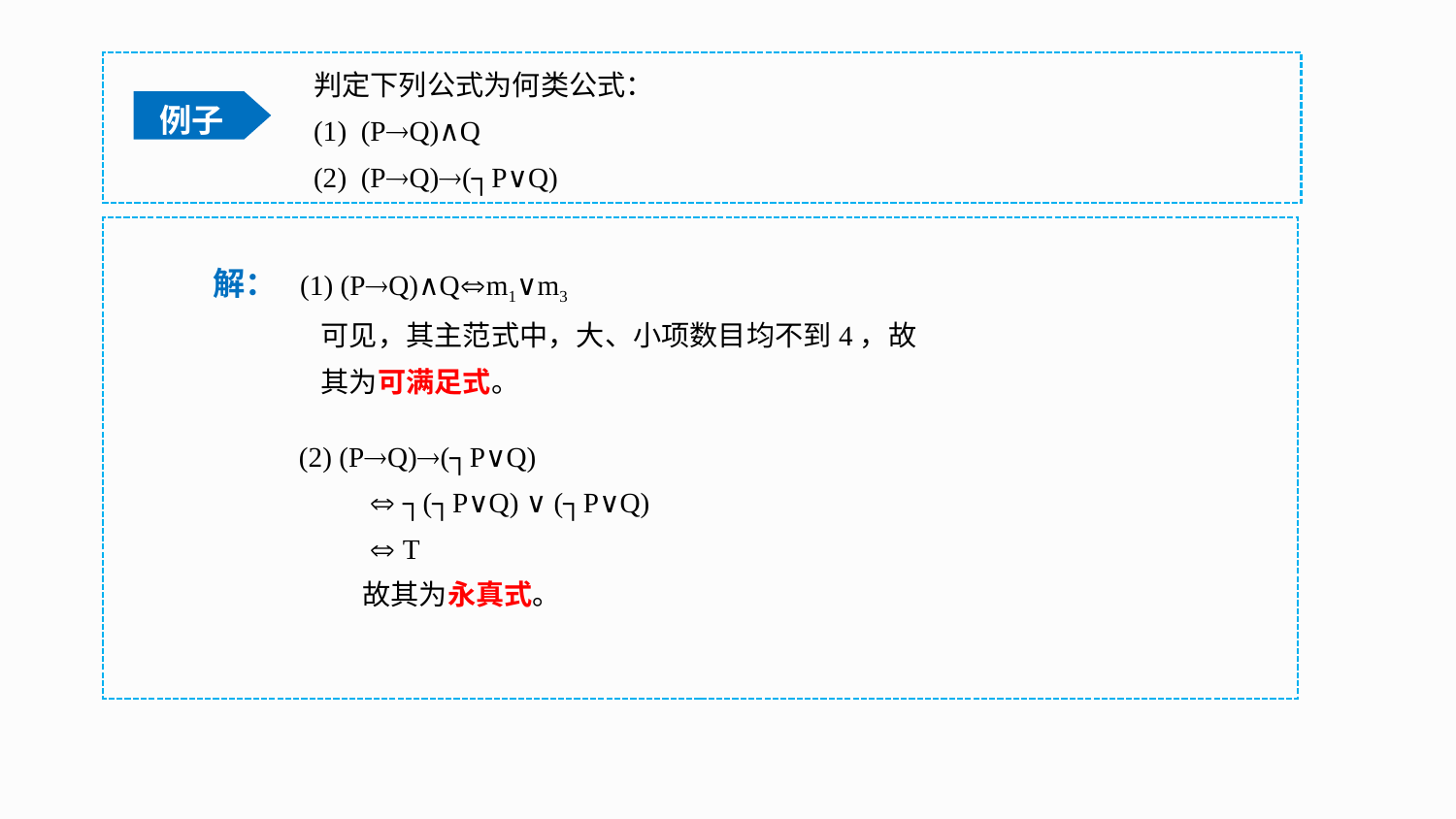

判定下列公式为何类公式：
(1)  (P→Q)∧Q
(2)  (P→Q)→(┐P∨Q)
例子

解：  (1) (P→Q)∧Q⇔m1∨m3
                可见，其主范式中，大、小项数目均不到4，故
                其为可满足式。
(2) (P→Q)→(┐P∨Q)
          ⇔ ┐(┐P∨Q) ∨ (┐P∨Q)
          ⇔ T
         故其为永真式。